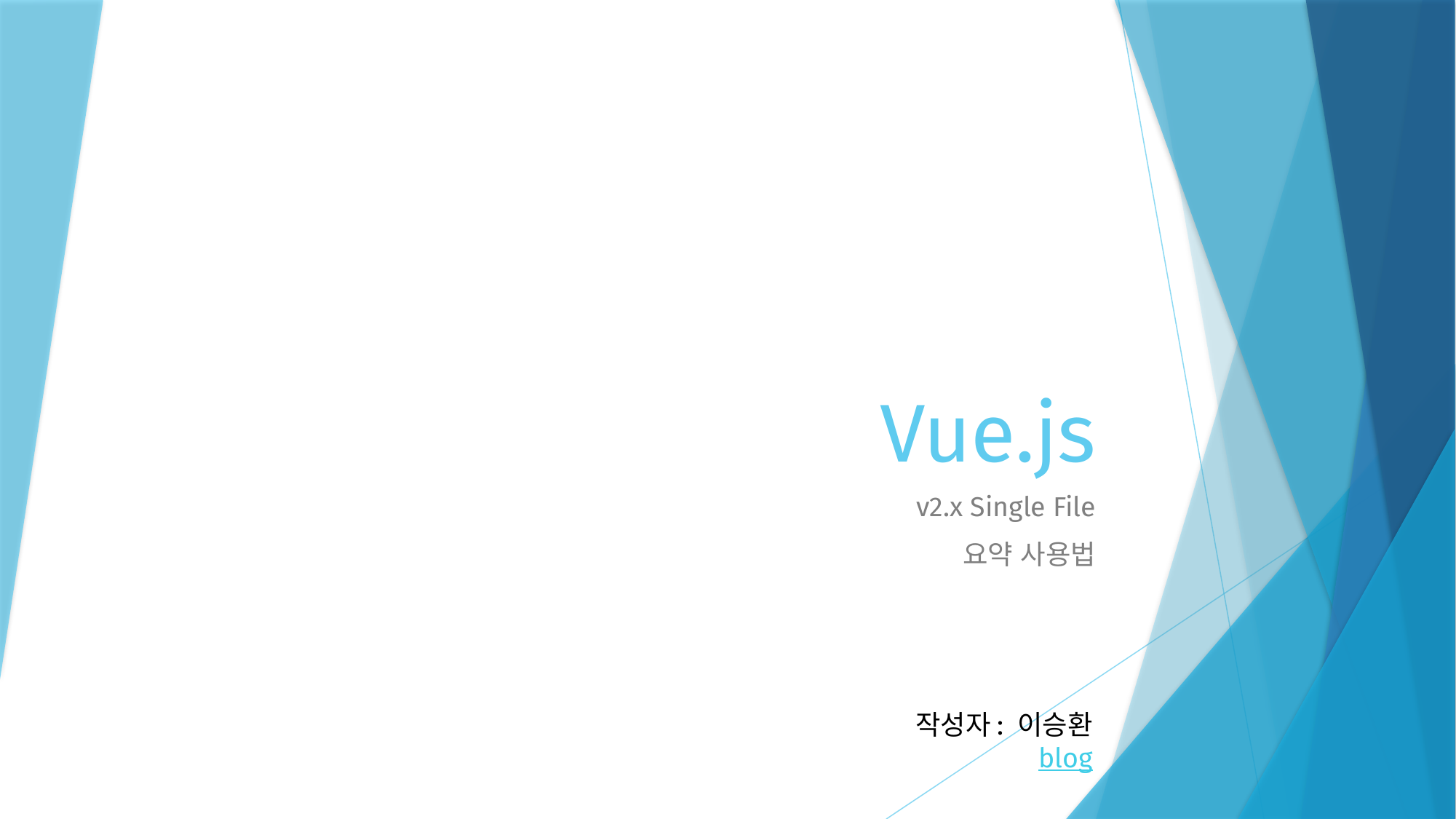

# Vue.js
v2.x Single File
요약 사용법
작성자: 이승환
blog